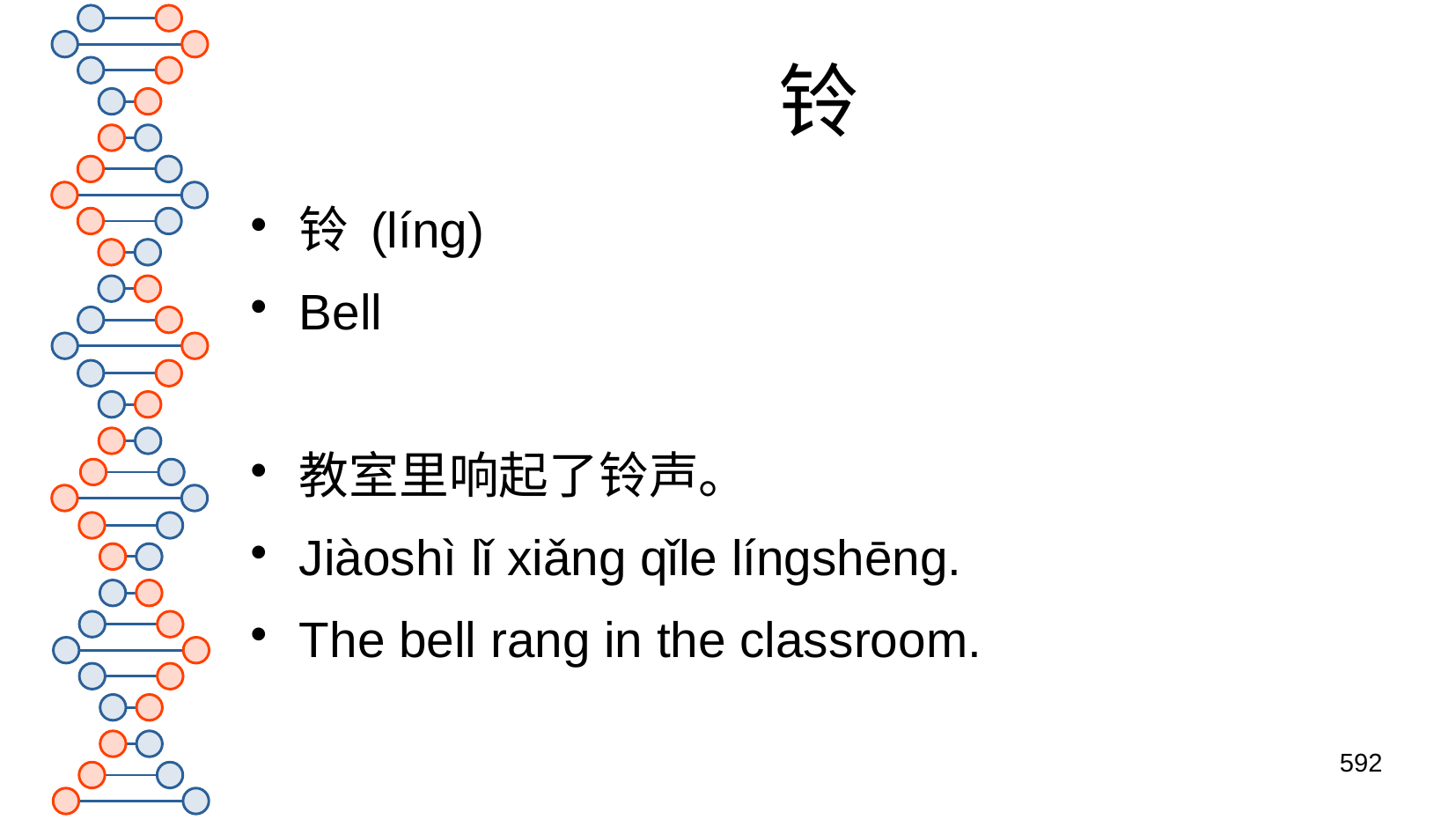

# 铃
铃 (líng)
Bell

教室里响起了铃声。
Jiàoshì lǐ xiǎng qǐle língshēng.
The bell rang in the classroom.
592